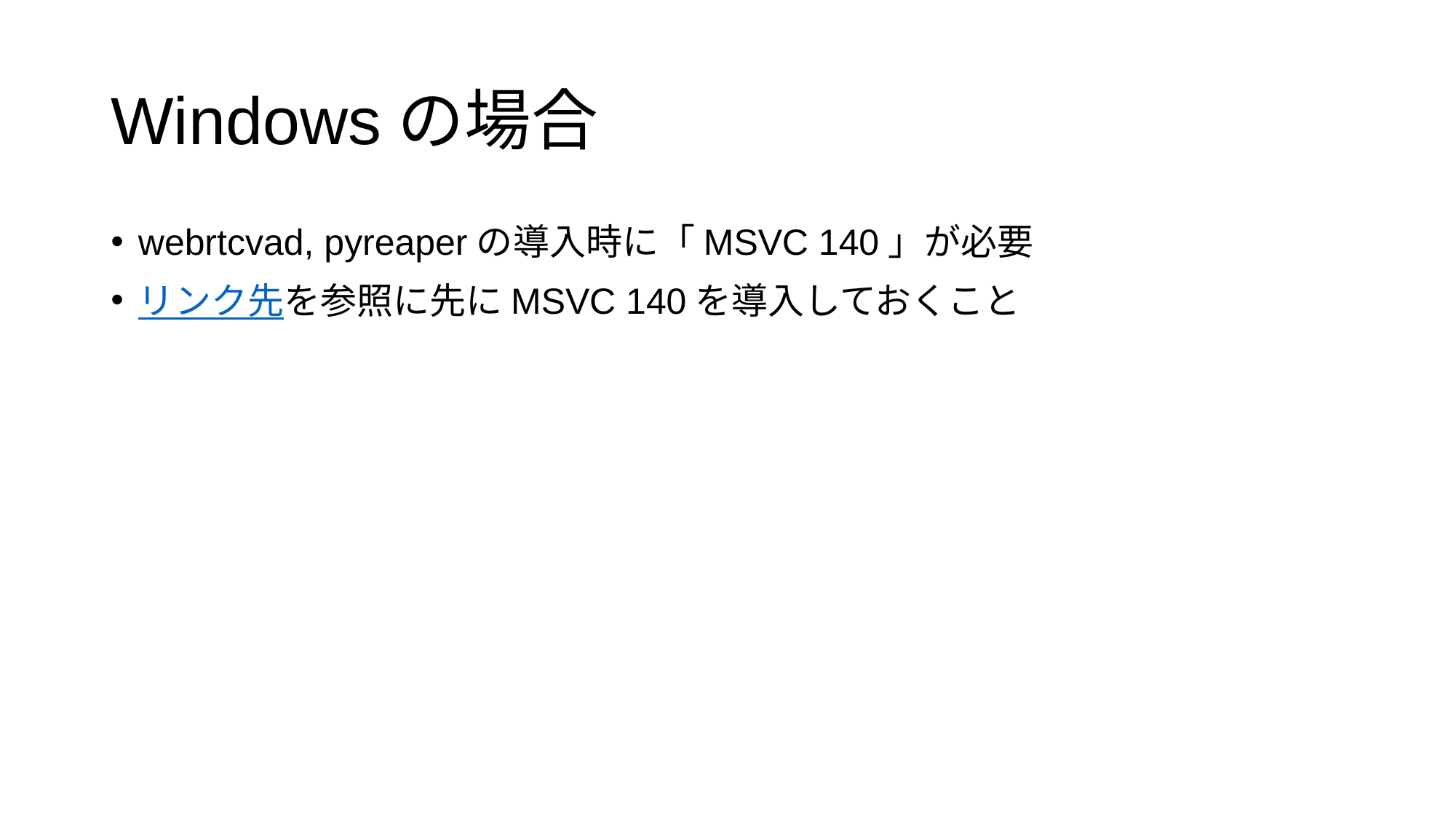

# Windowsの場合
webrtcvad, pyreaperの導入時に「MSVC 140」が必要
リンク先を参照に先にMSVC 140を導入しておくこと